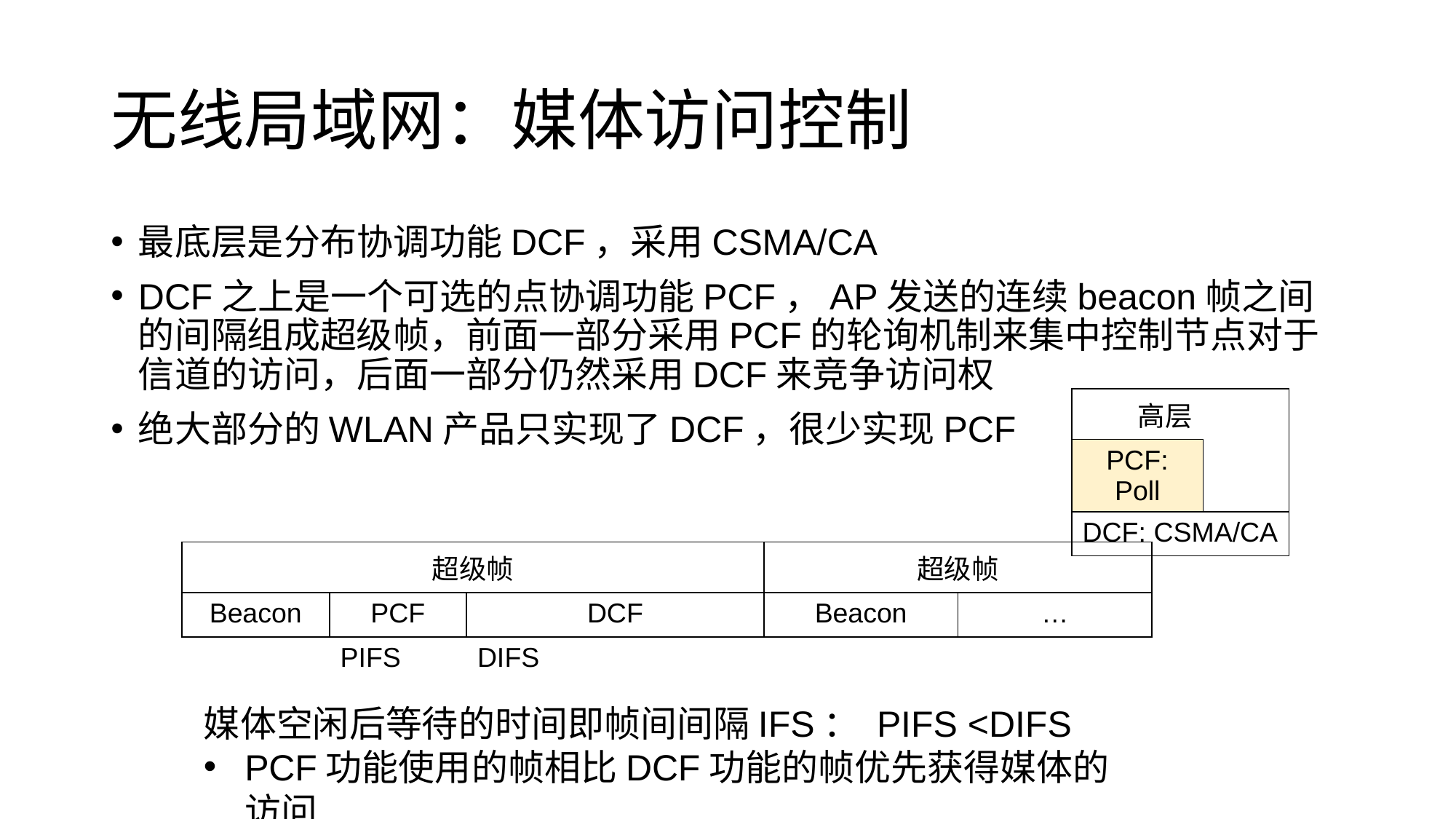

# 无线局域网：媒体访问控制
最底层是分布协调功能DCF，采用CSMA/CA
DCF之上是一个可选的点协调功能PCF，AP发送的连续beacon帧之间的间隔组成超级帧，前面一部分采用PCF的轮询机制来集中控制节点对于信道的访问，后面一部分仍然采用DCF来竞争访问权
绝大部分的WLAN产品只实现了DCF，很少实现PCF

| 高层 |  |
| --- | --- |
| PCF: Poll |  |
| DCF: CSMA/CA |  |
| 超级帧 |  |  | 超级帧 |  |
| --- | --- | --- | --- | --- |
| Beacon | PCF | DCF | Beacon | … |
|  | PIFS | DIFS |  |  |
媒体空闲后等待的时间即帧间间隔IFS： PIFS <DIFS
PCF功能使用的帧相比DCF功能的帧优先获得媒体的访问